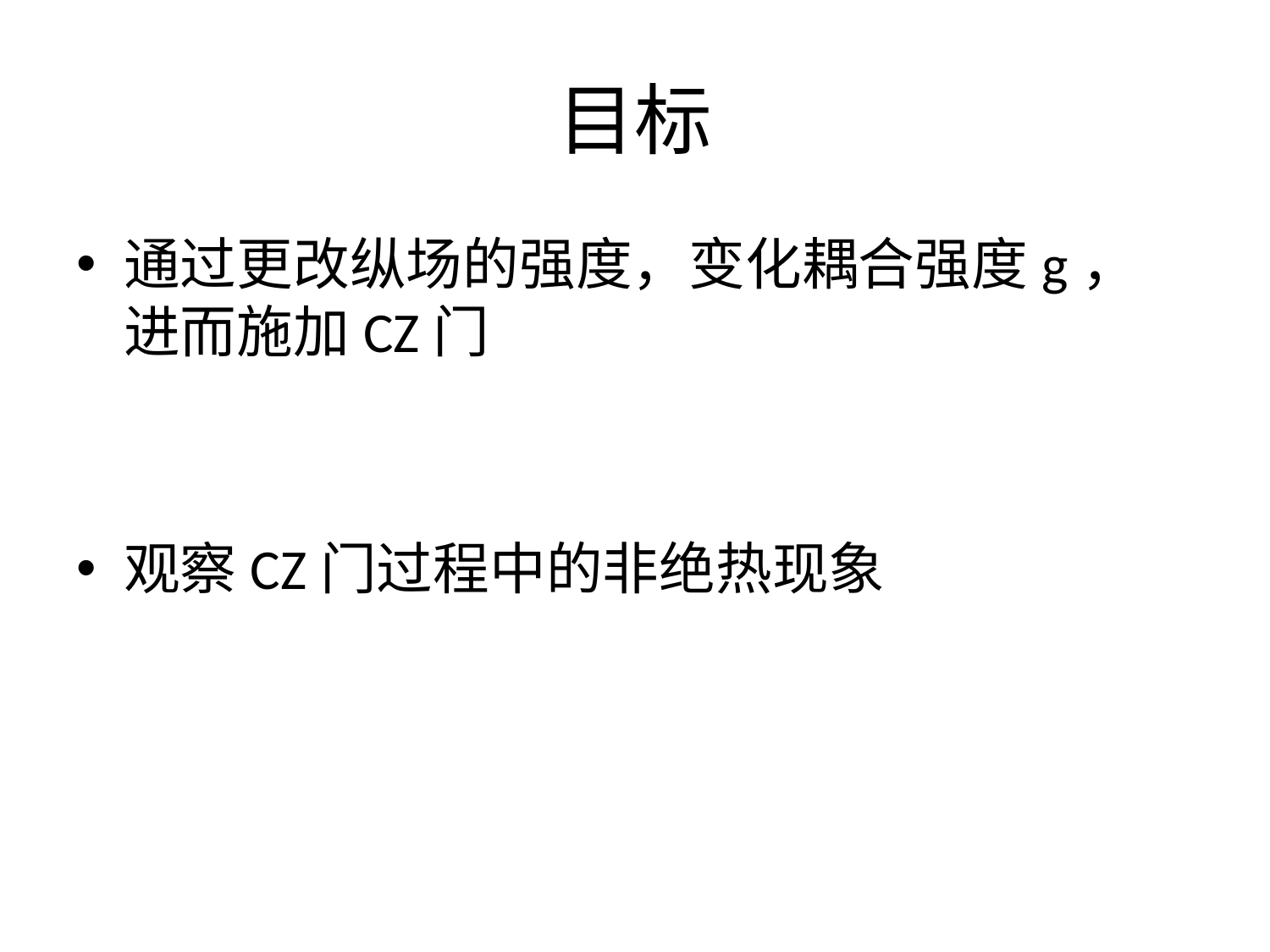

# 目标
通过更改纵场的强度，变化耦合强度g，进而施加CZ门

观察CZ门过程中的非绝热现象